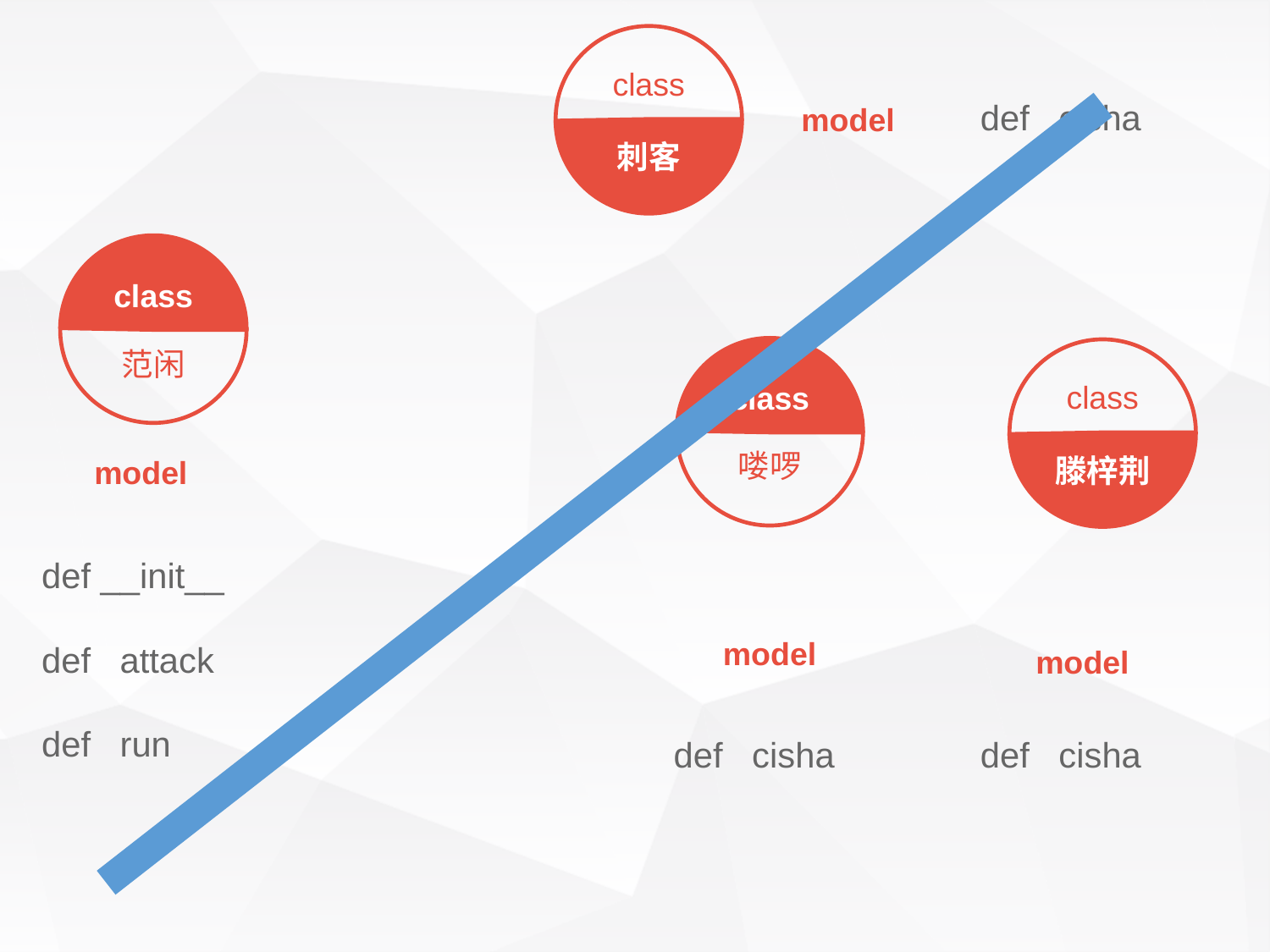

class
刺客
def   cisha
model

class
范闲

class
喽啰

class
滕梓荆
model
def __init__

def   attack

def   run

model
model
def   cisha
def   cisha